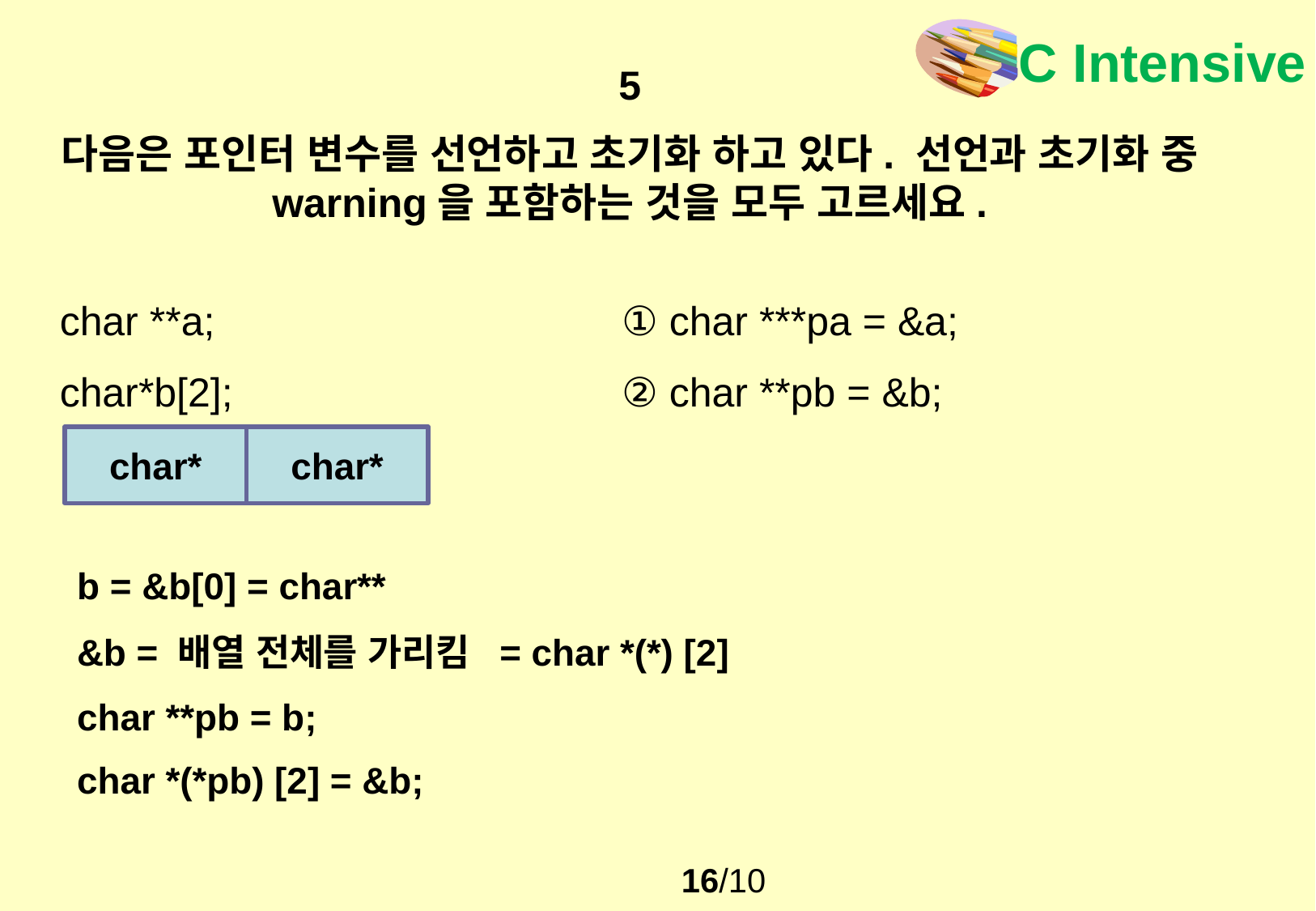

5
다음은 포인터 변수를 선언하고 초기화 하고 있다. 선언과 초기화 중 warning을 포함하는 것을 모두 고르세요.

char **a;
char*b[2];
① char ***pa = &a;
② char **pb = &b;
char*
char*
b = &b[0] = char**
&b = 배열 전체를 가리킴  = char *(*) [2]
char **pb = b;
char *(*pb) [2] = &b;